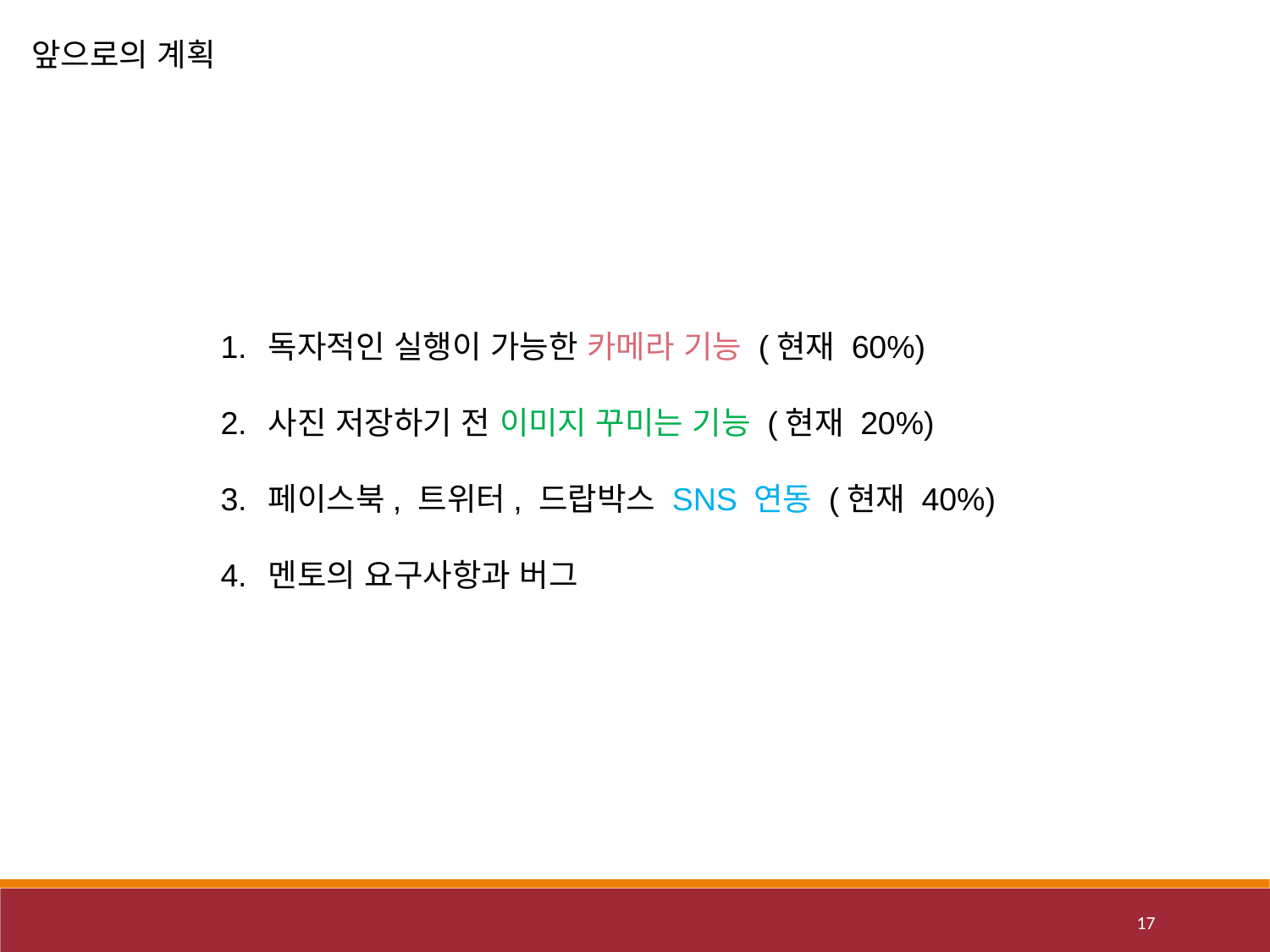

앞으로의 계획
독자적인 실행이 가능한 카메라 기능 (현재 60%)
사진 저장하기 전 이미지 꾸미는 기능 (현재 20%)
페이스북, 트위터, 드랍박스 SNS 연동 (현재 40%)
멘토의 요구사항과 버그
17